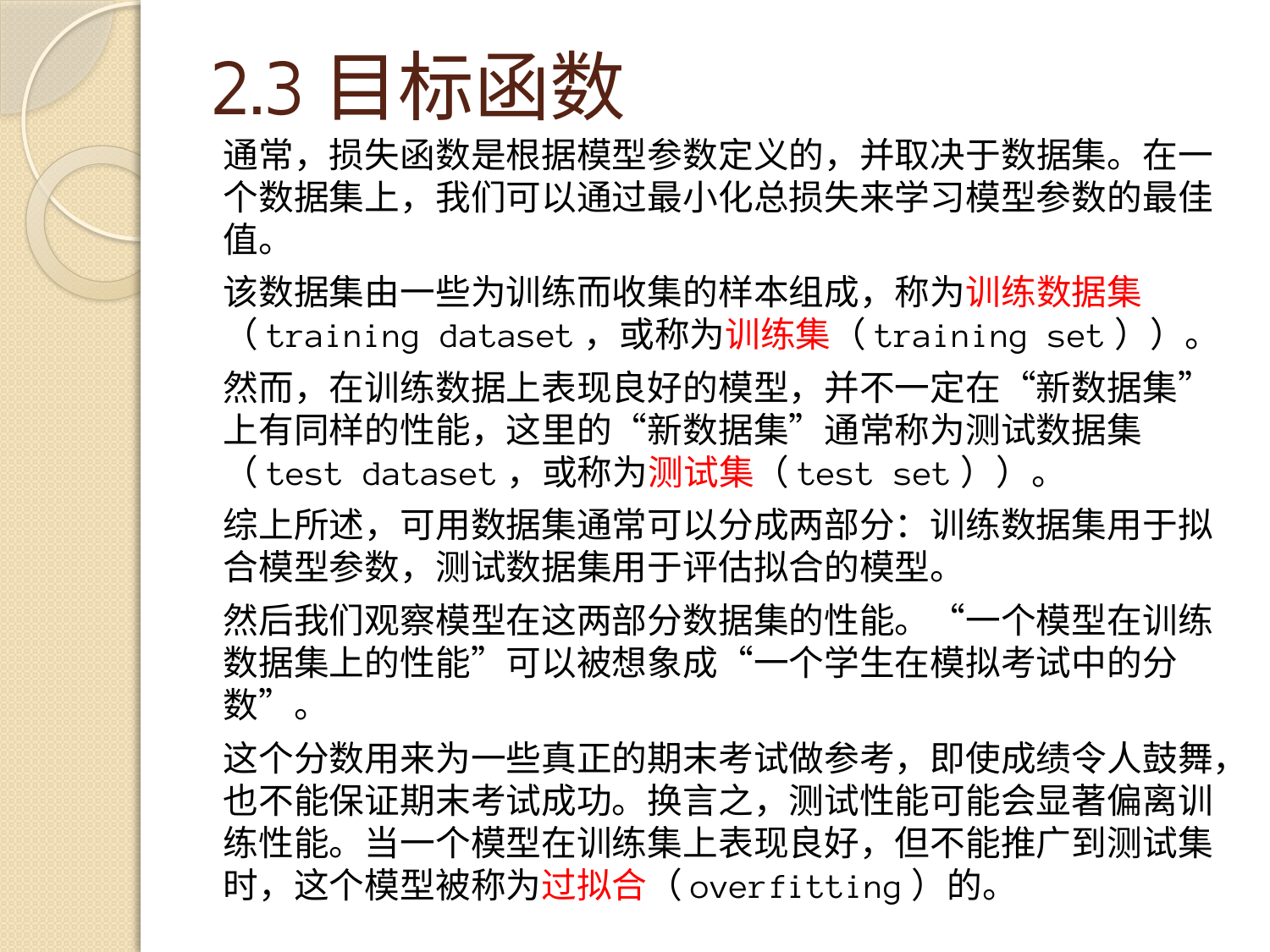

# 2.3目标函数
通常，损失函数是根据模型参数定义的，并取决于数据集。在一个数据集上，我们可以通过最小化总损失来学习模型参数的最佳值。
该数据集由一些为训练而收集的样本组成，称为训练数据集（training dataset，或称为训练集（training set））。
然而，在训练数据上表现良好的模型，并不一定在“新数据集”上有同样的性能，这里的“新数据集”通常称为测试数据集（test dataset，或称为测试集（test set））。
综上所述，可用数据集通常可以分成两部分：训练数据集用于拟合模型参数，测试数据集用于评估拟合的模型。
然后我们观察模型在这两部分数据集的性能。“一个模型在训练数据集上的性能”可以被想象成“一个学生在模拟考试中的分数”。
这个分数用来为一些真正的期末考试做参考，即使成绩令人鼓舞，也不能保证期末考试成功。换言之，测试性能可能会显著偏离训练性能。当一个模型在训练集上表现良好，但不能推广到测试集时，这个模型被称为过拟合（overfitting）的。